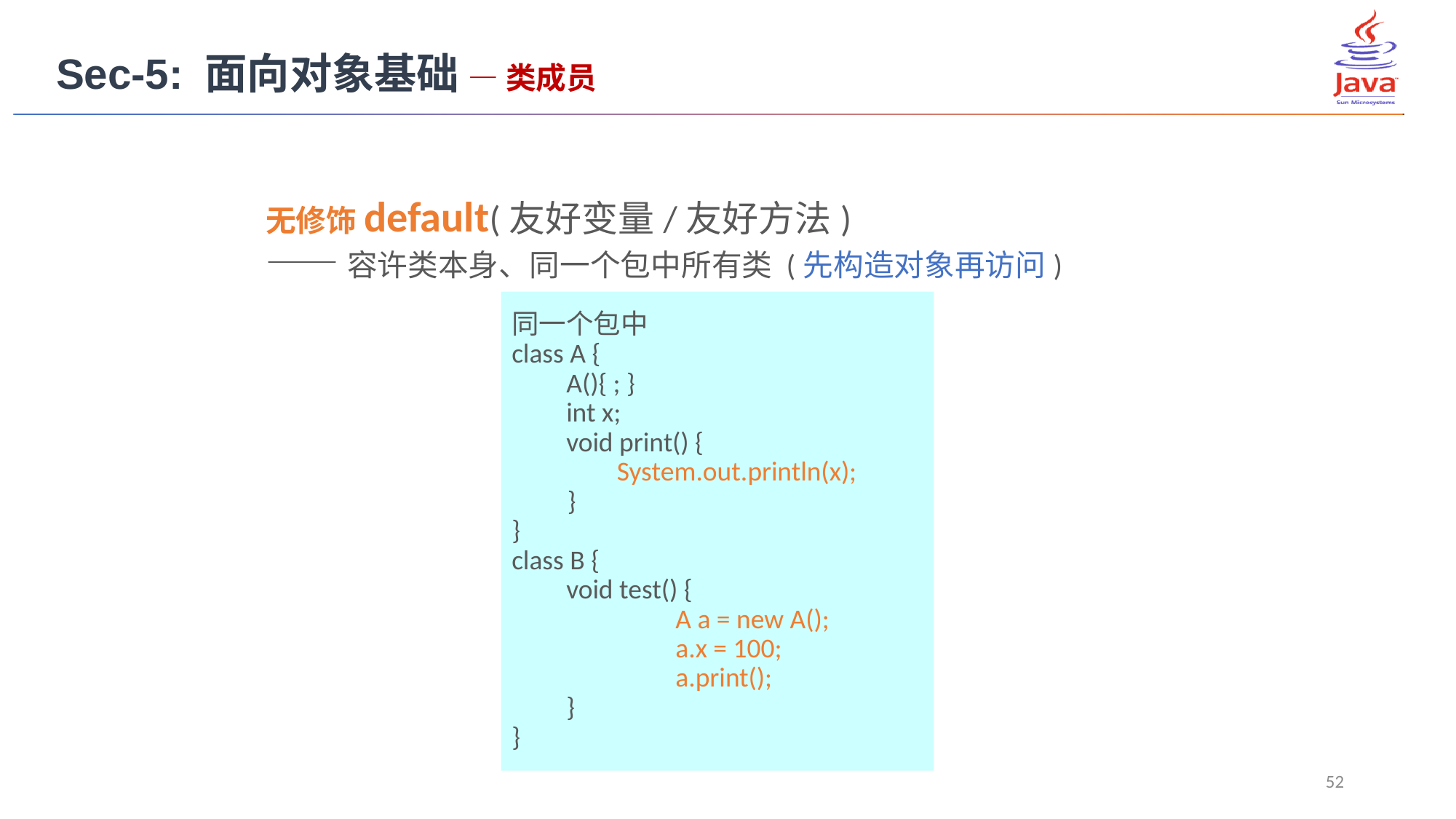

Sec-5: 面向对象基础 — 类成员
无修饰default(友好变量/友好方法)
——容许类本身、同一个包中所有类 (先构造对象再访问)
同一个包中
class A {
	A(){ ; }
	int x;
	void print() {
                 System.out.println(x);
         }
}
class B {
	void test() {
		A a = new A();
		a.x = 100;
		a.print();
	}
}
52